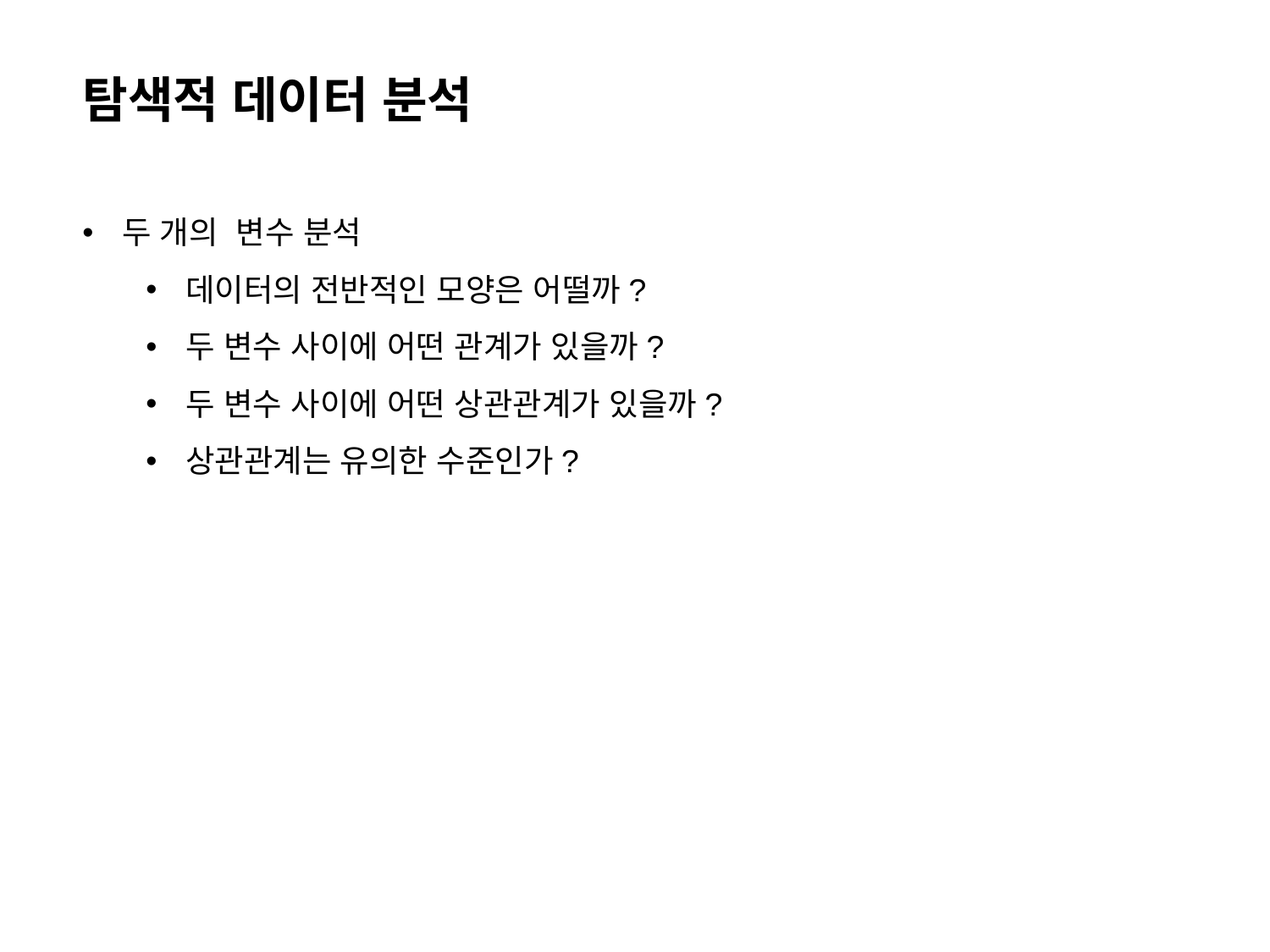

탐색적 데이터 분석
두 개의  변수 분석
데이터의 전반적인 모양은 어떨까?
두 변수 사이에 어떤 관계가 있을까?
두 변수 사이에 어떤 상관관계가 있을까?
상관관계는 유의한 수준인가?